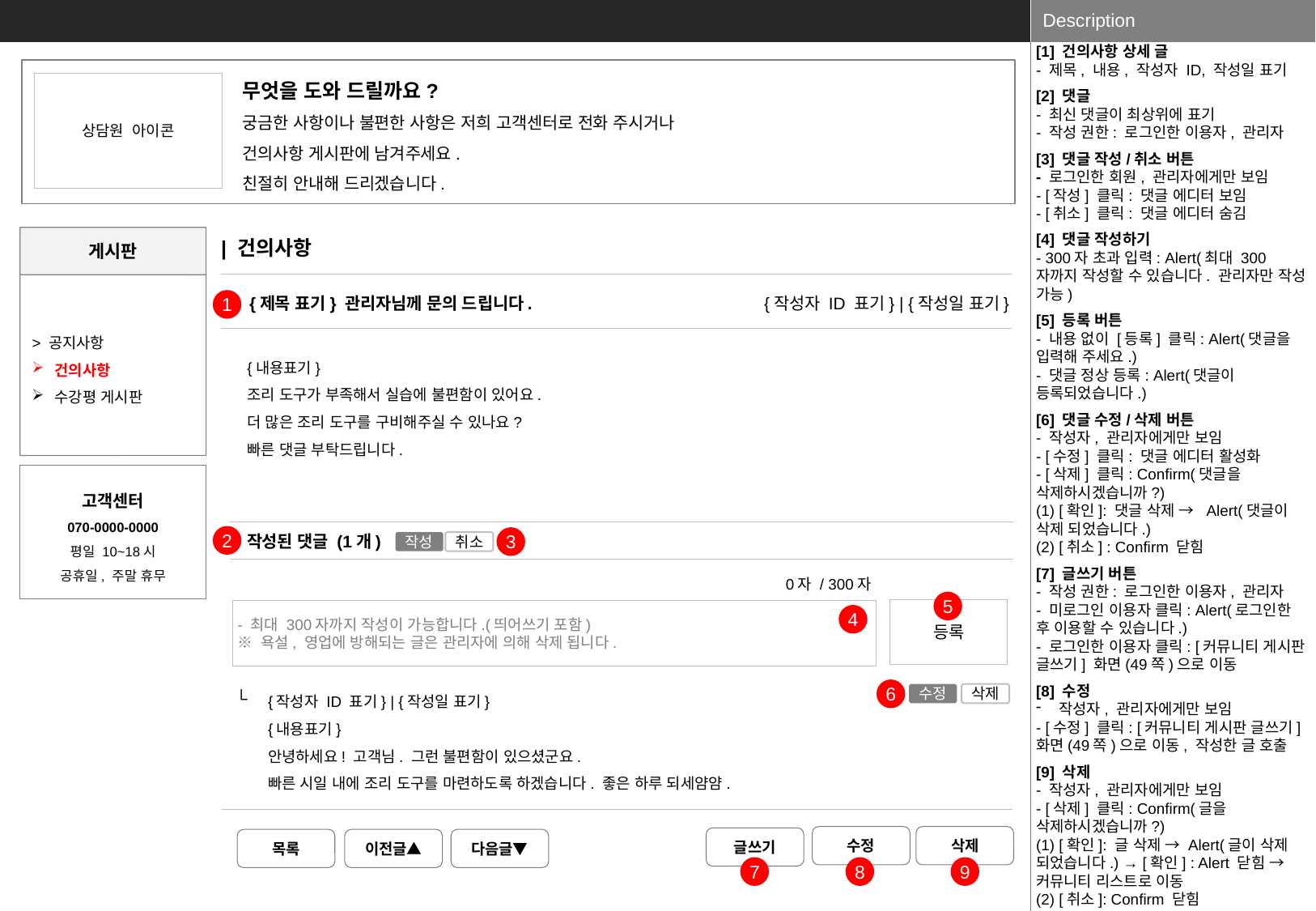

[1] 건의사항 상세 글
- 제목, 내용, 작성자 ID, 작성일 표기

[2] 댓글
- 최신 댓글이 최상위에 표기
- 작성 권한: 로그인한 이용자, 관리자

[3] 댓글 작성/취소 버튼
- 로그인한 회원, 관리자에게만 보임
- [작성] 클릭: 댓글 에디터 보임
- [취소] 클릭: 댓글 에디터 숨김

[4] 댓글 작성하기
- 300자 초과 입력: Alert(최대 300자까지 작성할 수 있습니다. 관리자만 작성 가능)

[5] 등록 버튼
- 내용 없이 [등록] 클릭: Alert(댓글을 입력해 주세요.)
- 댓글 정상 등록: Alert(댓글이 등록되었습니다.)

[6] 댓글 수정/삭제 버튼
- 작성자, 관리자에게만 보임
- [수정] 클릭: 댓글 에디터 활성화
- [삭제] 클릭: Confirm(댓글을 삭제하시겠습니까?)
(1) [확인]: 댓글 삭제 →  Alert(댓글이 삭제 되었습니다.)
(2) [취소] : Confirm 닫힘

[7] 글쓰기 버튼
- 작성 권한: 로그인한 이용자, 관리자
- 미로그인 이용자 클릭: Alert(로그인한 후 이용할 수 있습니다.)
- 로그인한 이용자 클릭: [커뮤니티 게시판 글쓰기] 화면(49쪽)으로 이동

[8] 수정
작성자, 관리자에게만 보임
- [수정] 클릭: [커뮤니티 게시판 글쓰기] 화면(49쪽)으로 이동, 작성한 글 호출

[9] 삭제
- 작성자, 관리자에게만 보임
- [삭제] 클릭: Confirm(글을 삭제하시겠습니까?)
(1) [확인]: 글 삭제 → Alert(글이 삭제 되었습니다.) → [확인] : Alert 닫힘 → 커뮤니티 리스트로 이동
(2) [취소]: Confirm 닫힘

무엇을 도와 드릴까요?
궁금한 사항이나 불편한 사항은 저희 고객센터로 전화 주시거나
건의사항 게시판에 남겨주세요.
친절히 안내해 드리겠습니다.
|  |
| --- |
상담원  아이콘
게시판
| 건의사항
> 공지사항
건의사항
수강평 게시판
{제목 표기} 관리자님께 문의 드립니다.
{작성자 ID 표기} | {작성일 표기}
1
{내용표기}
조리 도구가 부족해서 실습에 불편함이 있어요.
더 많은 조리 도구를 구비해주실 수 있나요?
빠른 댓글 부탁드립니다.
고객센터
070-0000-0000
평일 10~18시
공휴일, 주말 휴무
작성된 댓글 (1개)
2
3
작성
취소
0자 / 300자
5
등록
- 최대 300자까지 작성이 가능합니다.(띄어쓰기 포함)
※ 욕설, 영업에 방해되는 글은 관리자에 의해 삭제 됩니다.
4
└
{작성자 ID 표기} | {작성일 표기}
{내용표기}
안녕하세요! 고객님. 그런 불편함이 있으셨군요.
빠른 시일 내에 조리 도구를 마련하도록 하겠습니다. 좋은 하루 되세얌얌.
6
수정
삭제
수정
삭제
글쓰기
목록
이전글▲
다음글▼
7
8
9